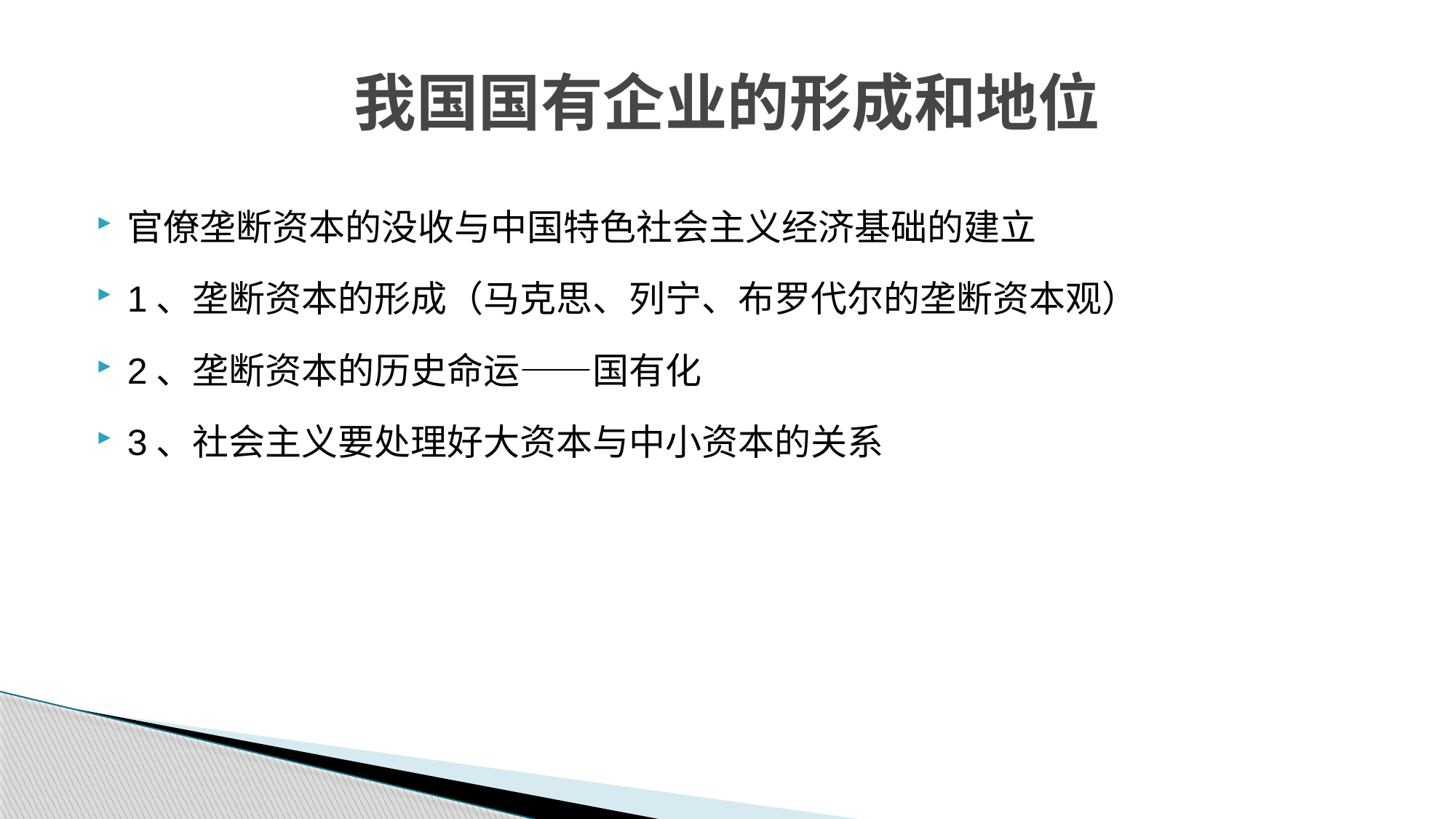

# 我国国有企业的形成和地位
官僚垄断资本的没收与中国特色社会主义经济基础的建立
1、垄断资本的形成（马克思、列宁、布罗代尔的垄断资本观）
2、垄断资本的历史命运——国有化
3、社会主义要处理好大资本与中小资本的关系